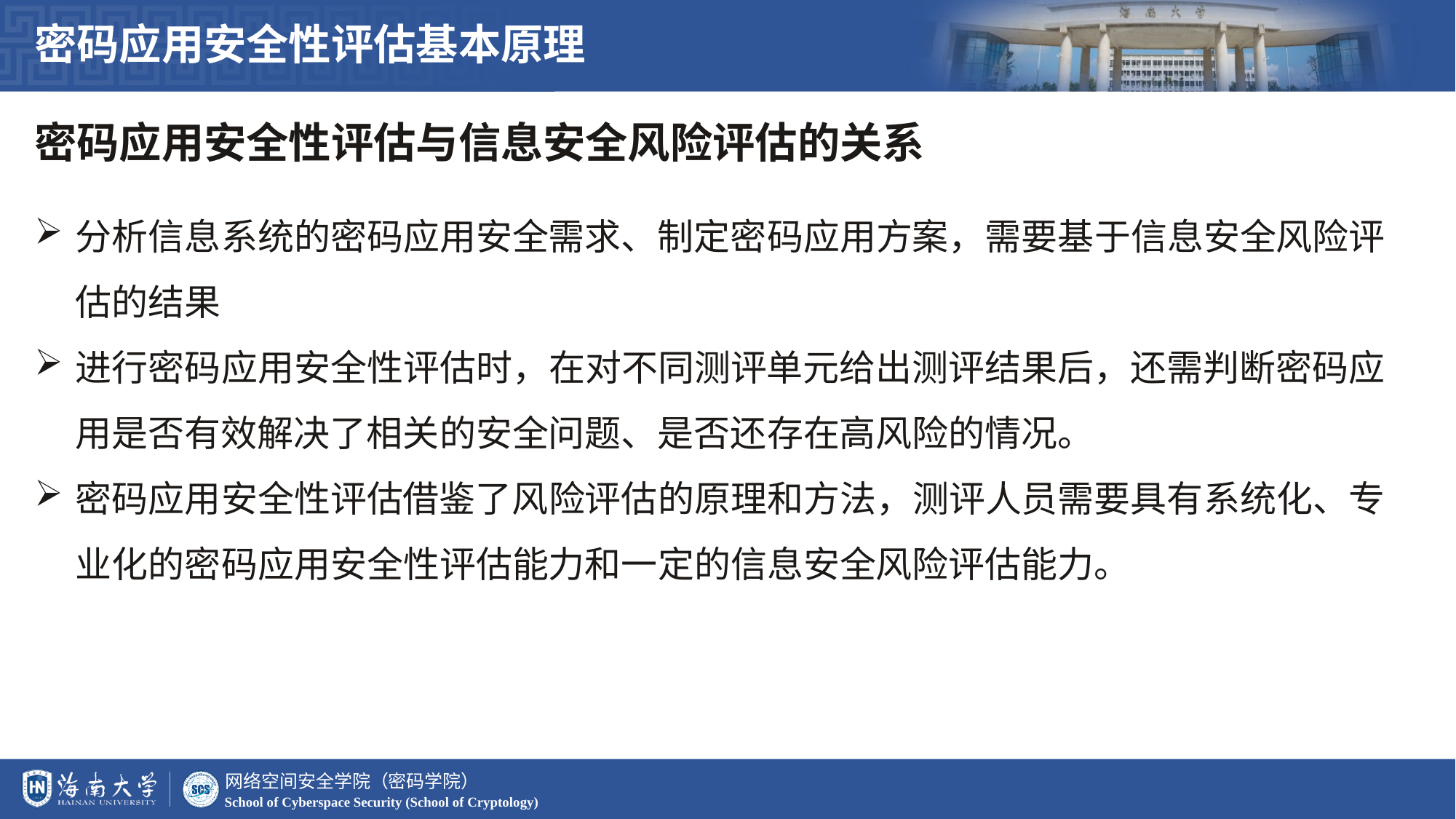

密码应用安全性评估基本原理
密码应用安全性评估与信息安全风险评估的关系
分析信息系统的密码应用安全需求、制定密码应用方案，需要基于信息安全风险评估的结果
进行密码应用安全性评估时，在对不同测评单元给出测评结果后，还需判断密码应用是否有效解决了相关的安全问题、是否还存在高风险的情况。
密码应用安全性评估借鉴了风险评估的原理和方法，测评人员需要具有系统化、专业化的密码应用安全性评估能力和一定的信息安全风险评估能力。
38